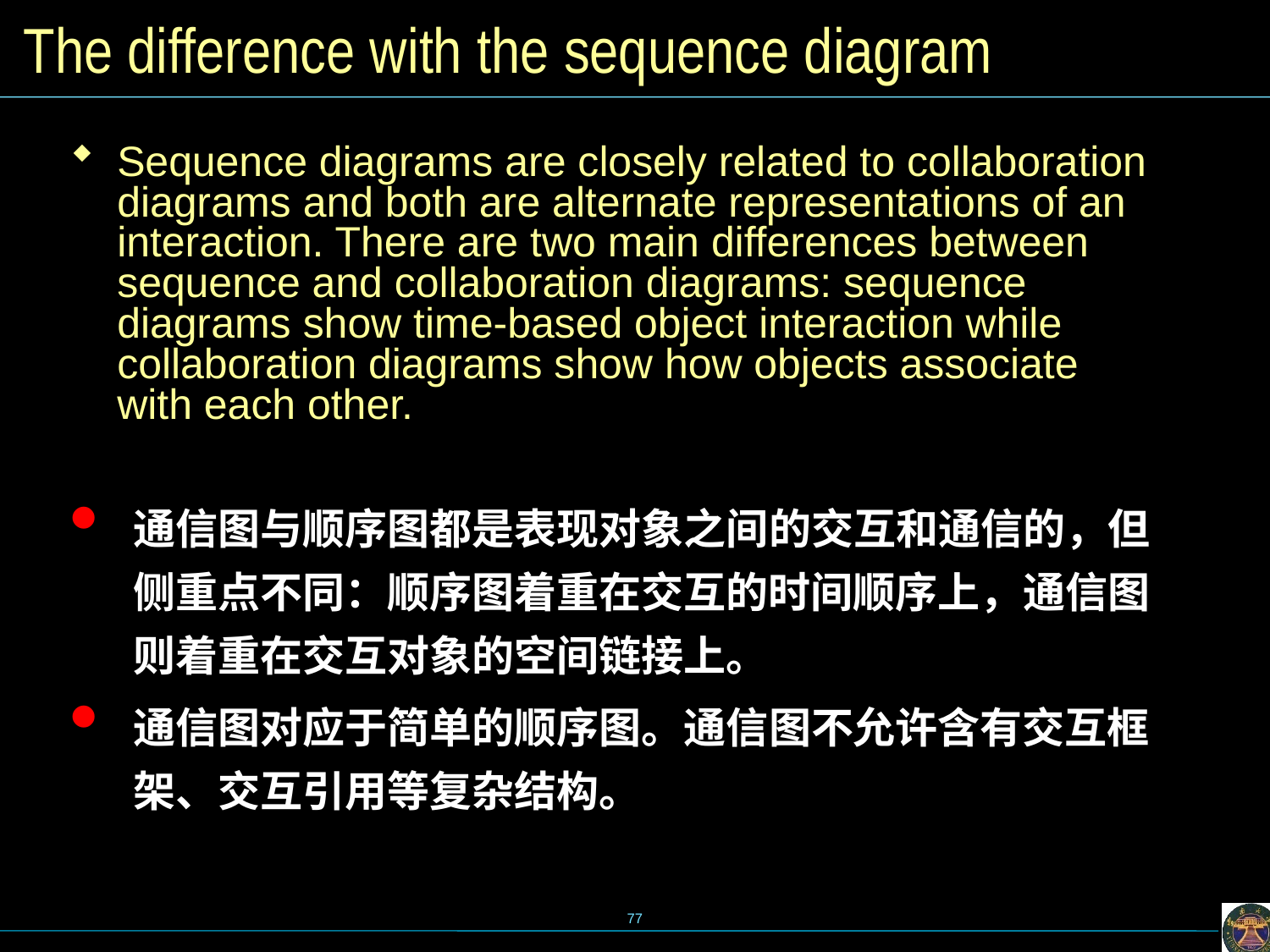

# The difference with the sequence diagram
Sequence diagrams are closely related to collaboration diagrams and both are alternate representations of an interaction. There are two main differences between sequence and collaboration diagrams: sequence diagrams show time-based object interaction while collaboration diagrams show how objects associate with each other.

通信图与顺序图都是表现对象之间的交互和通信的，但侧重点不同：顺序图着重在交互的时间顺序上，通信图则着重在交互对象的空间链接上。
通信图对应于简单的顺序图。通信图不允许含有交互框架、交互引用等复杂结构。